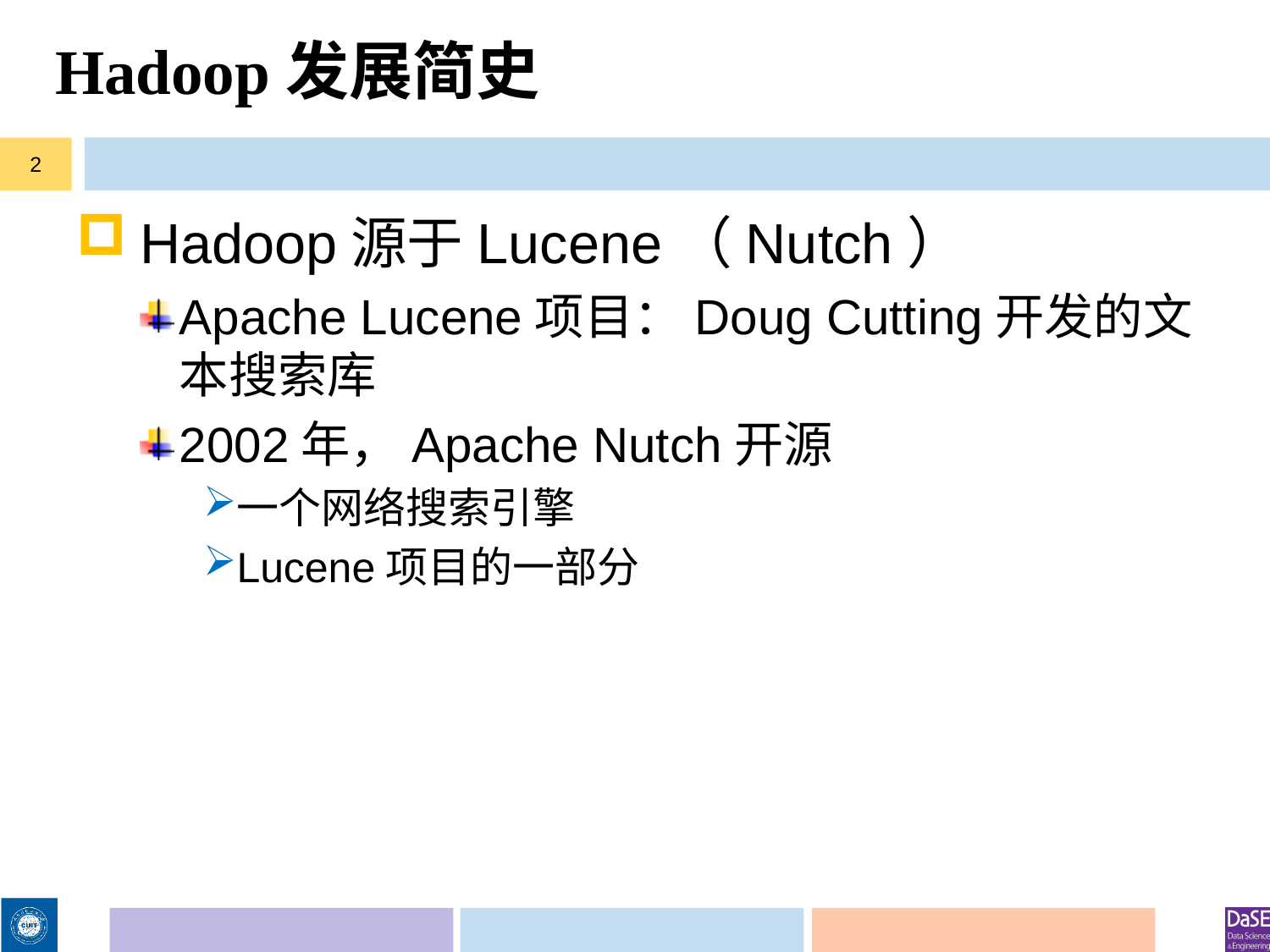

# Hadoop发展简史
2
Hadoop源于Lucene（Nutch）
Apache Lucene项目：Doug Cutting开发的文本搜索库
2002年，Apache Nutch开源
一个网络搜索引擎
Lucene项目的一部分